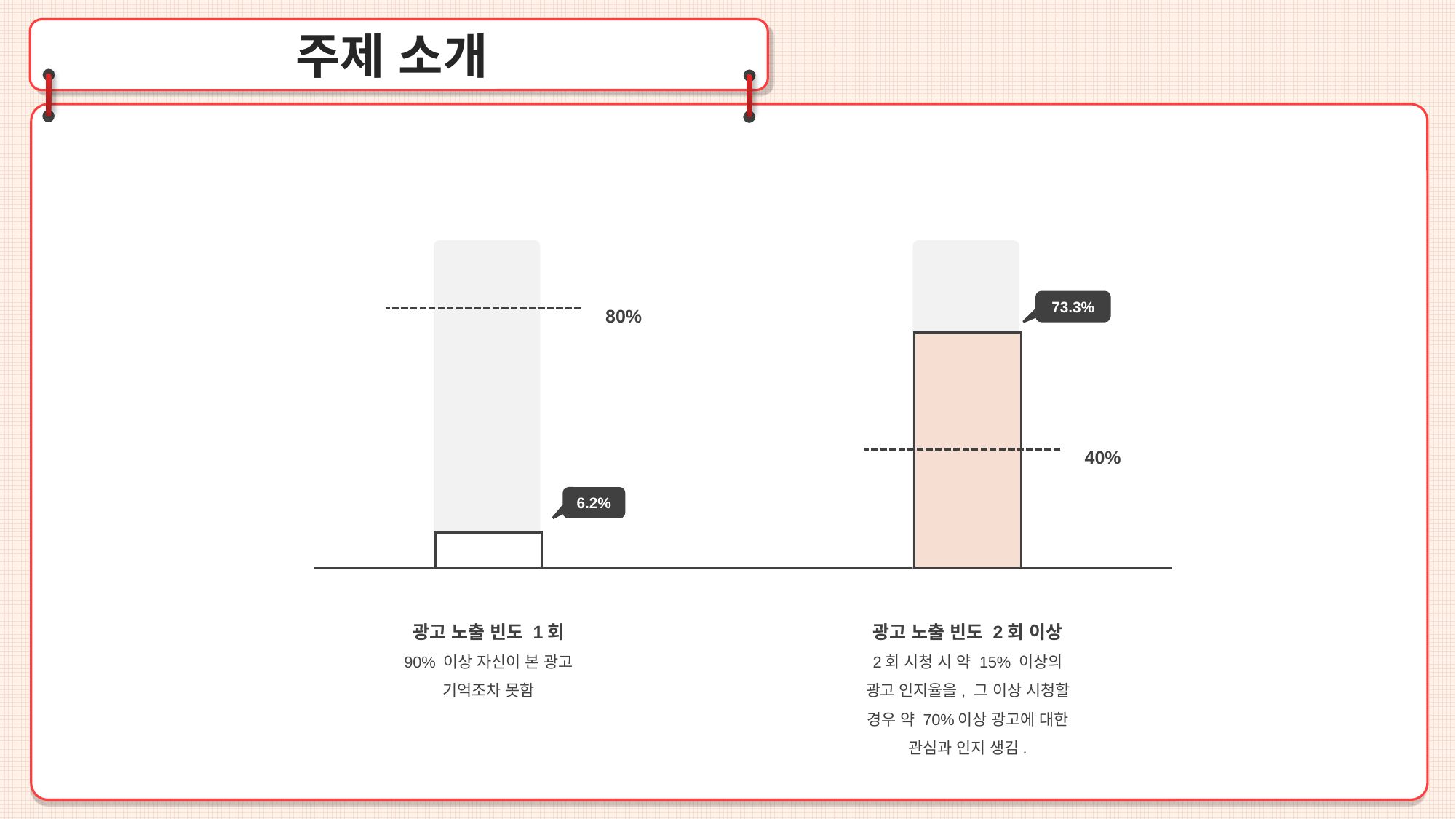

주제 소개

80%
73.3%

40%
6.2%

광고 노출 빈도 1회
90% 이상 자신이 본 광고 기억조차 못함
광고 노출 빈도 2회 이상
2회 시청 시 약 15% 이상의 광고 인지율을, 그 이상 시청할 경우 약 70%이상 광고에 대한 관심과 인지 생김.